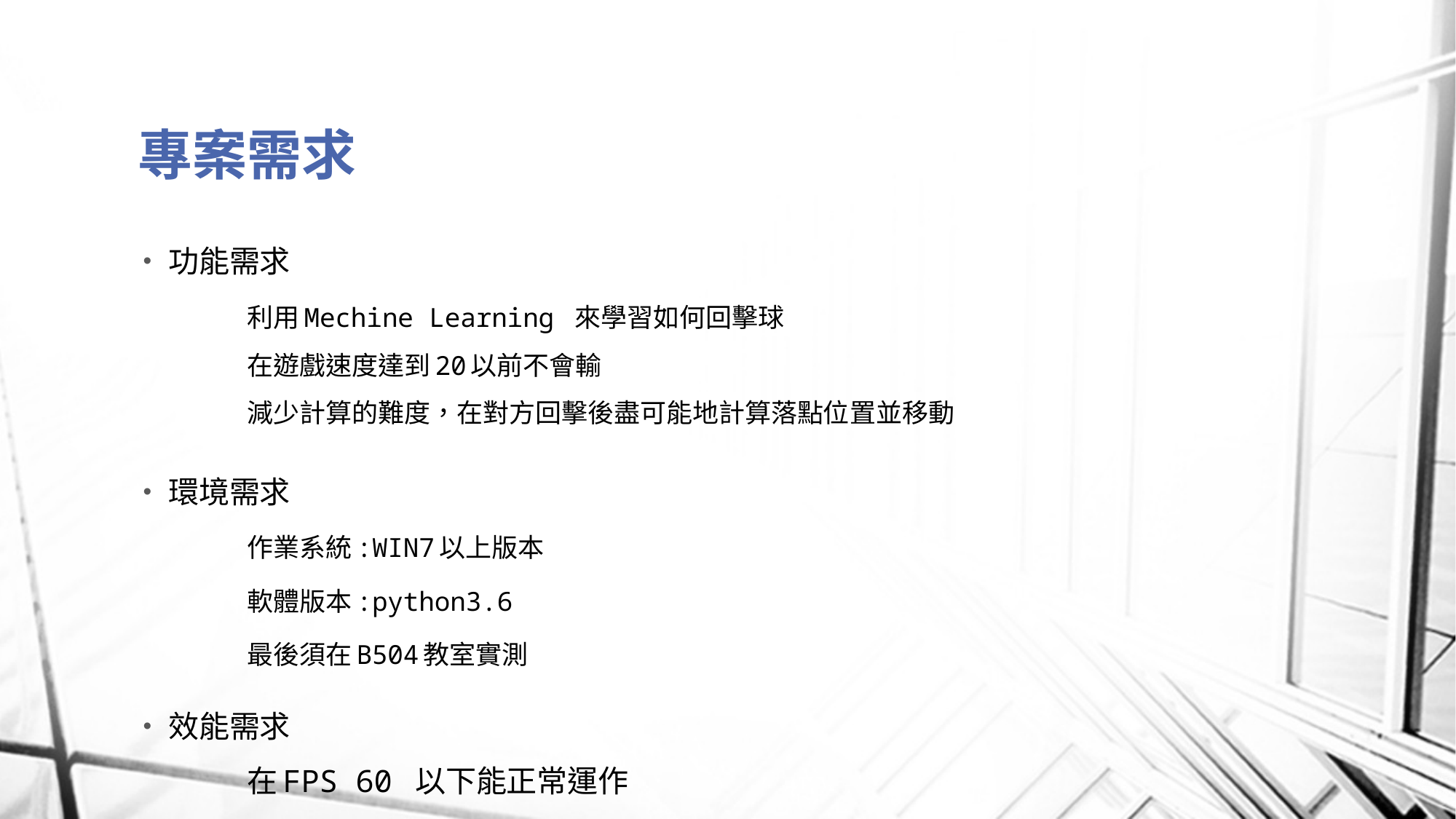

# 專案需求
功能需求
	利用Mechine Learning 來學習如何回擊球
	在遊戲速度達到20以前不會輸
	減少計算的難度，在對方回擊後盡可能地計算落點位置並移動
環境需求
	作業系統:WIN7以上版本
	軟體版本:python3.6
	最後須在B504教室實測
效能需求
	在FPS 60 以下能正常運作